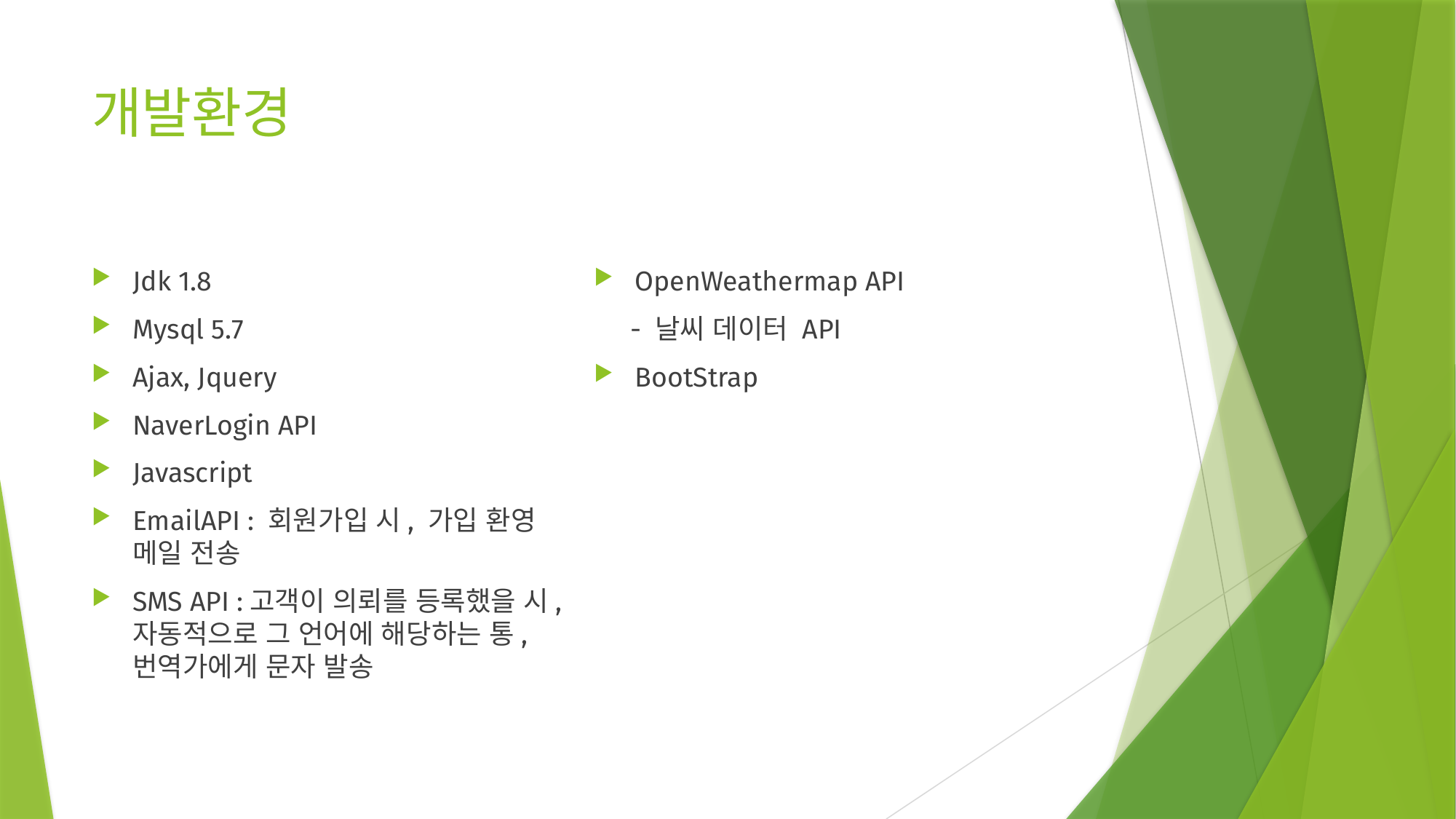

# 개발환경
Jdk 1.8
Mysql 5.7
Ajax, Jquery
NaverLogin API
Javascript
EmailAPI : 회원가입 시, 가입 환영 메일 전송
SMS API :고객이 의뢰를 등록했을 시, 자동적으로 그 언어에 해당하는 통,번역가에게 문자 발송
OpenWeathermap API
     - 날씨 데이터 API
BootStrap